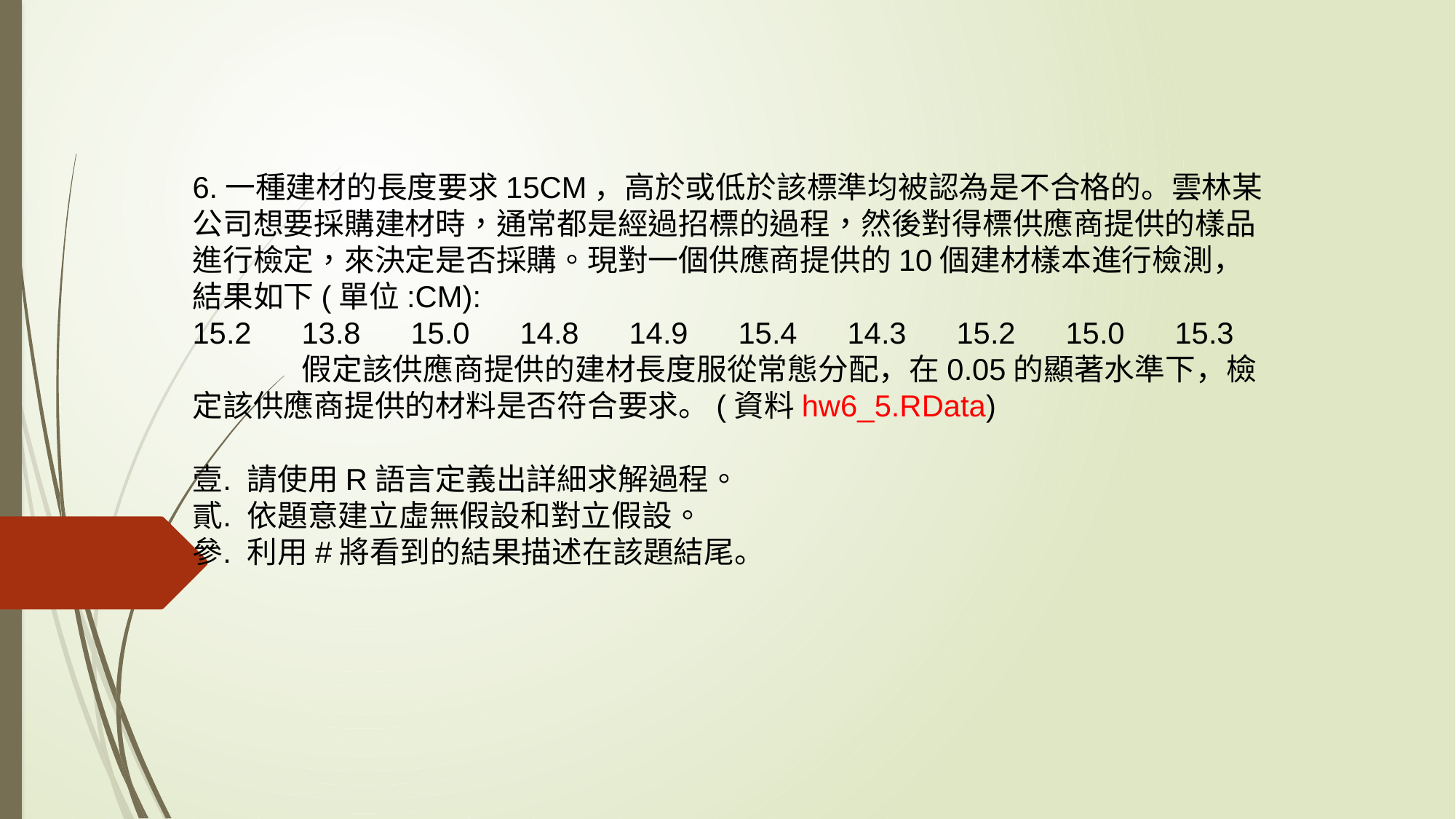

#
6.一種建材的長度要求15CM，高於或低於該標準均被認為是不合格的。雲林某公司想要採購建材時，通常都是經過招標的過程，然後對得標供應商提供的樣品進行檢定，來決定是否採購。現對一個供應商提供的10個建材樣本進行檢測，結果如下(單位:CM):
15.2	13.8	15.0	14.8	14.9	15.4	14.3	15.2	15.0	15.3
	假定該供應商提供的建材長度服從常態分配，在0.05的顯著水準下，檢定該供應商提供的材料是否符合要求。(資料hw6_5.RData)

請使用R語言定義出詳細求解過程。
依題意建立虛無假設和對立假設。
利用#將看到的結果描述在該題結尾。